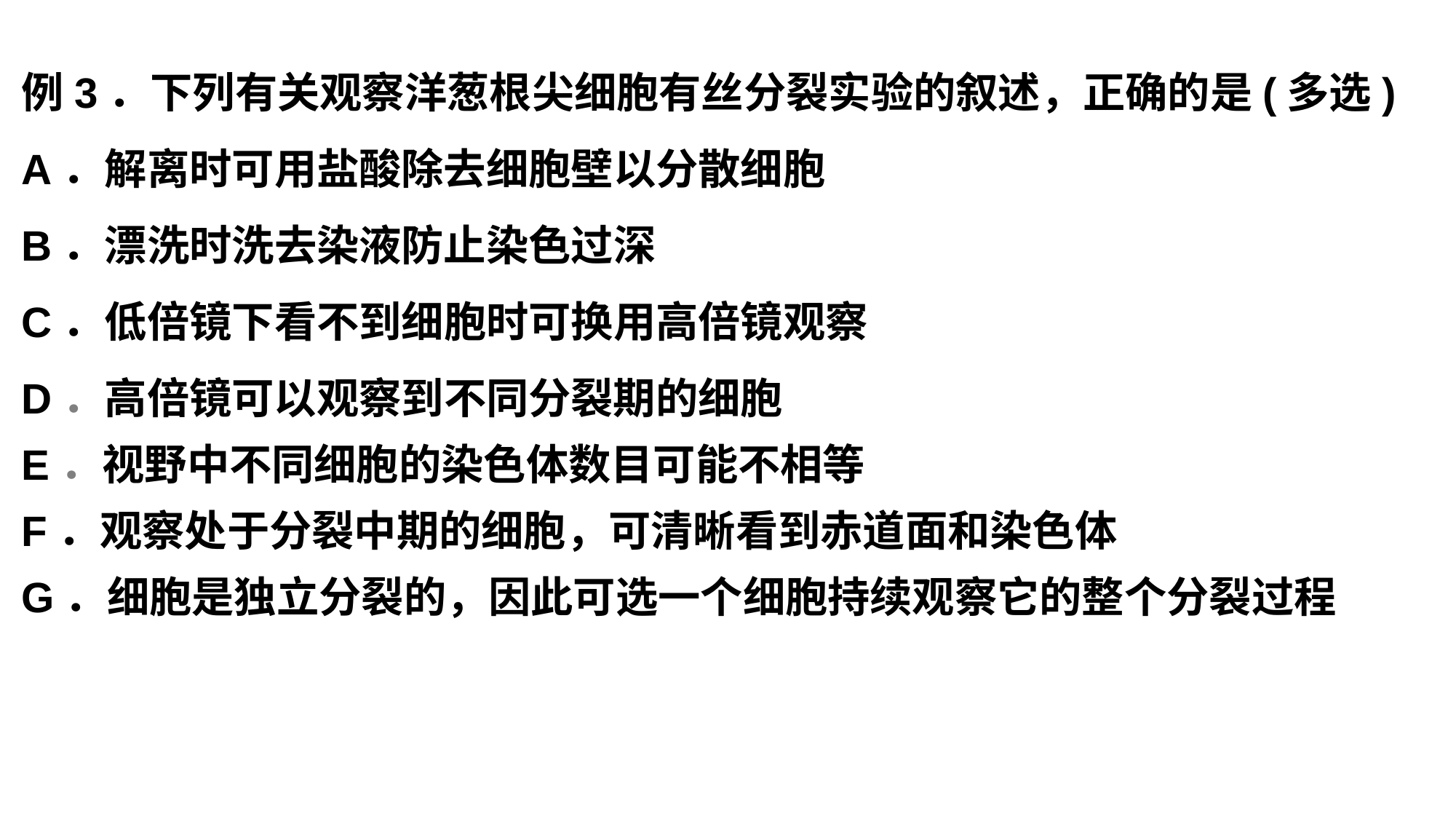

例3．下列有关观察洋葱根尖细胞有丝分裂实验的叙述，正确的是(多选)
A．解离时可用盐酸除去细胞壁以分散细胞
B．漂洗时洗去染液防止染色过深
C．低倍镜下看不到细胞时可换用高倍镜观察
D．高倍镜可以观察到不同分裂期的细胞
E．视野中不同细胞的染色体数目可能不相等
F．观察处于分裂中期的细胞，可清晰看到赤道面和染色体
G．细胞是独立分裂的，因此可选一个细胞持续观察它的整个分裂过程